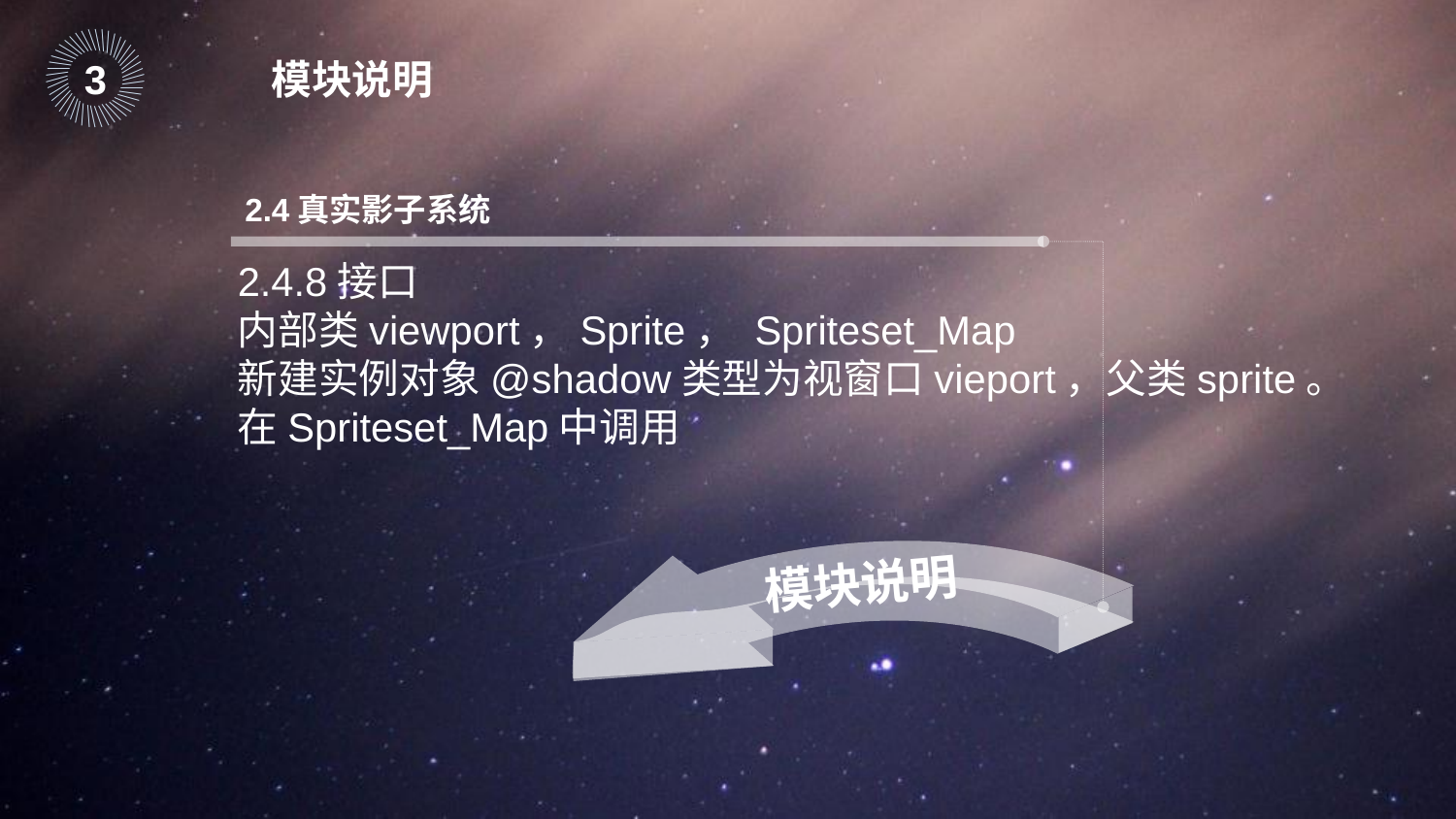

｜
｜
｜
｜
｜
｜
｜
｜
｜
｜
｜
｜
｜
｜
｜
｜
｜
｜
｜
｜
｜
｜
｜
｜
｜
｜
｜
｜
｜
｜
｜
｜
｜
｜
｜
｜
｜
｜
｜
｜
｜
｜
｜
｜
｜
｜
3
模块说明
2.4真实影子系统

2.4.8接口
内部类viewport，Sprite， Spriteset_Map
新建实例对象@shadow类型为视窗口vieport，父类sprite。
在Spriteset_Map中调用

模块说明